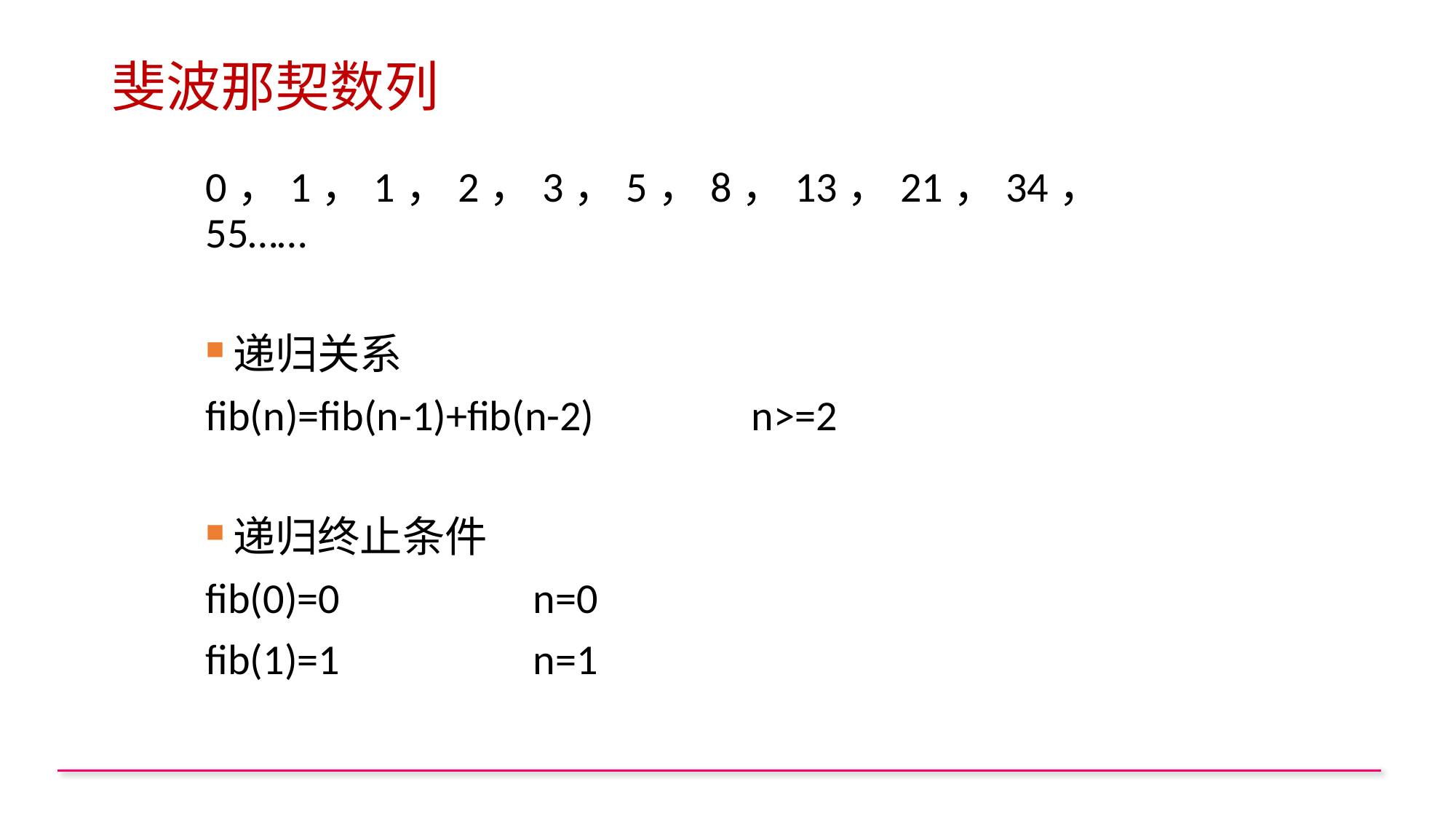

# 斐波那契数列
0，1，1，2，3，5，8，13，21，34， 55……

递归关系
fib(n)=fib(n-1)+fib(n-2)		n>=2

递归终止条件
fib(0)=0		n=0
fib(1)=1		n=1